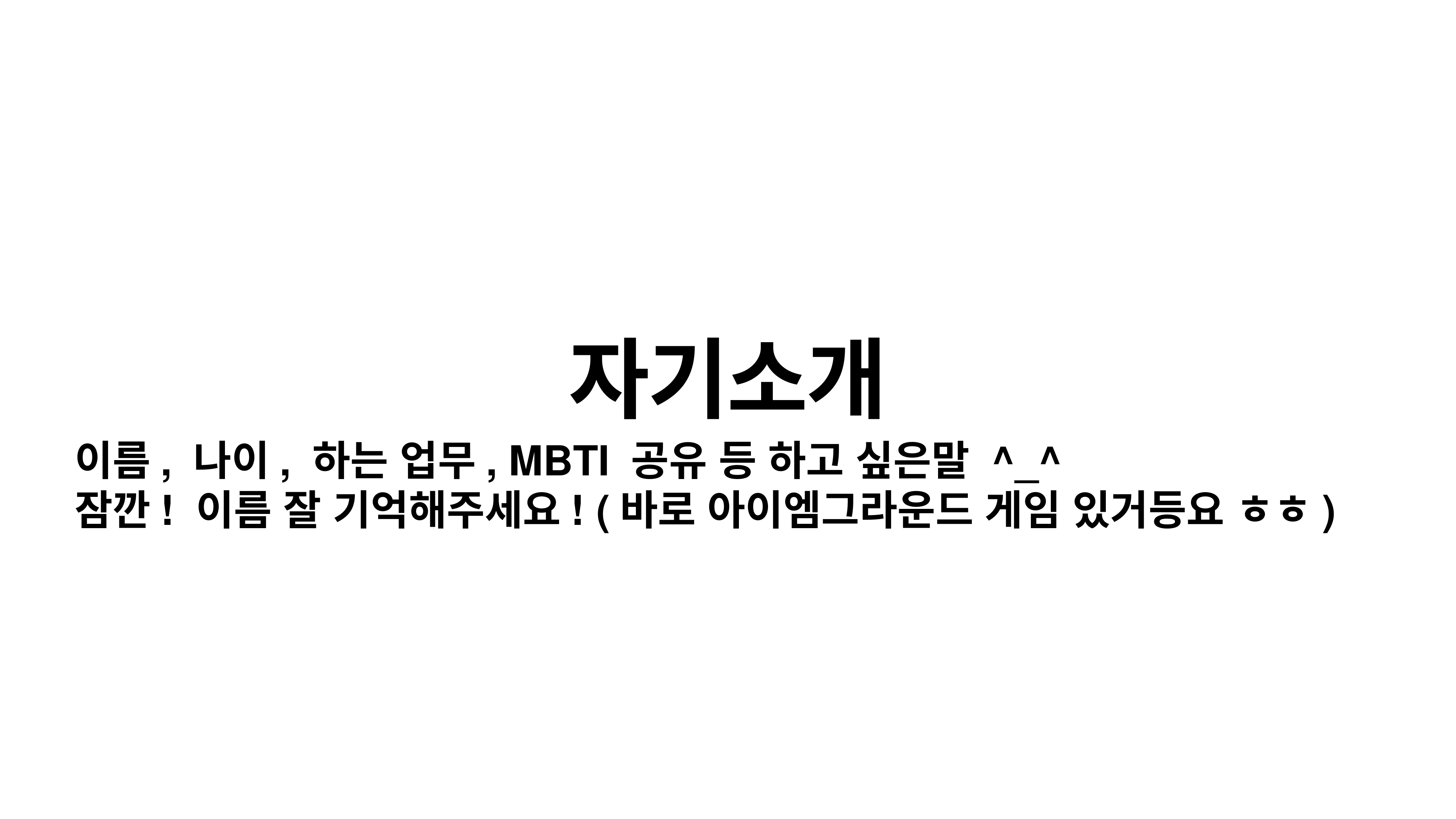

자기소개
이름, 나이, 하는 업무, MBTI 공유 등 하고 싶은말 ^_^
잠깐! 이름 잘 기억해주세요! (바로 아이엠그라운드 게임 있거등요 ㅎㅎ)